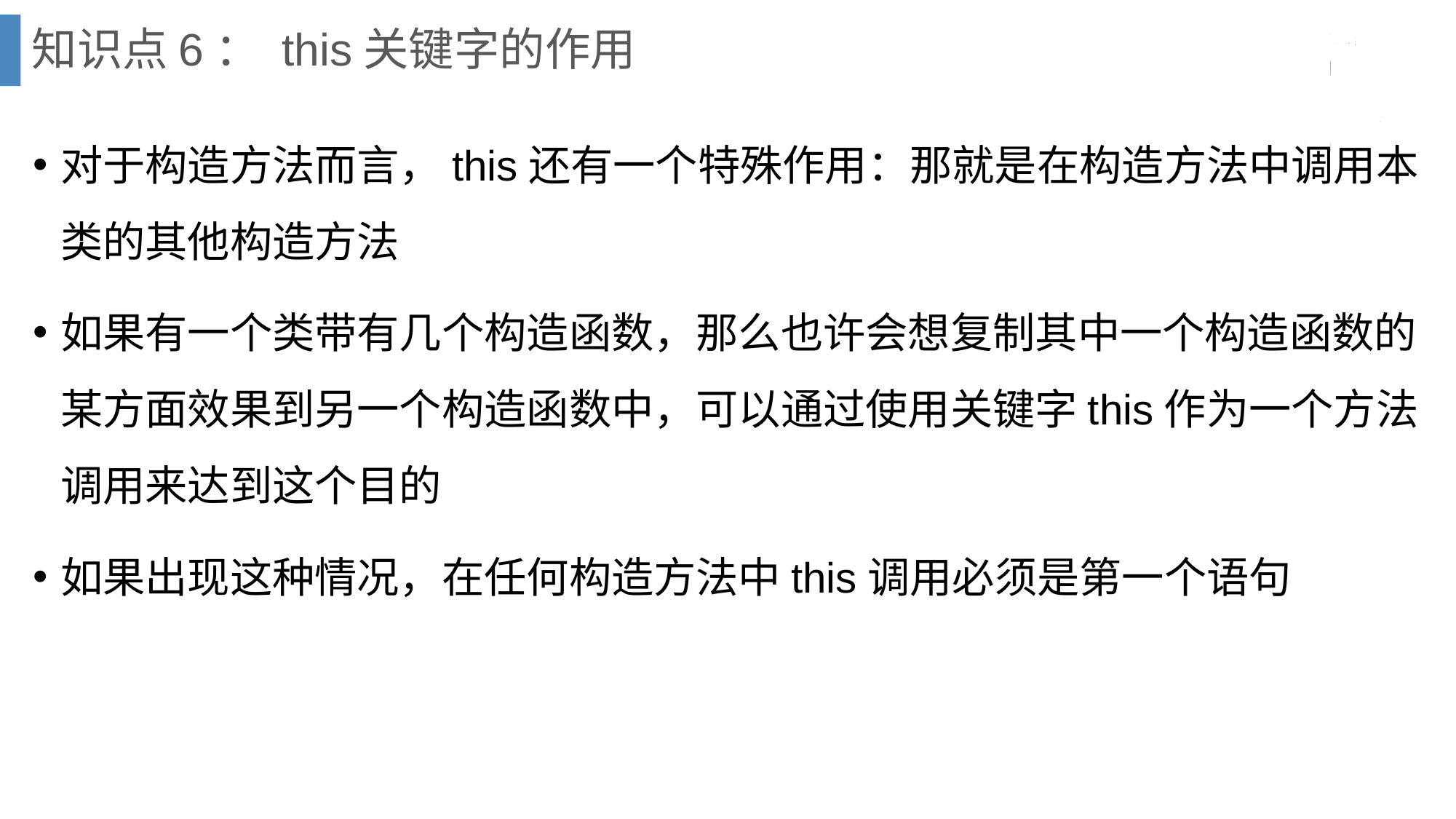

# 知识点6： this关键字的作用
对于构造方法而言，this还有一个特殊作用：那就是在构造方法中调用本类的其他构造方法
如果有一个类带有几个构造函数，那么也许会想复制其中一个构造函数的某方面效果到另一个构造函数中，可以通过使用关键字this作为一个方法调用来达到这个目的
如果出现这种情况，在任何构造方法中this调用必须是第一个语句